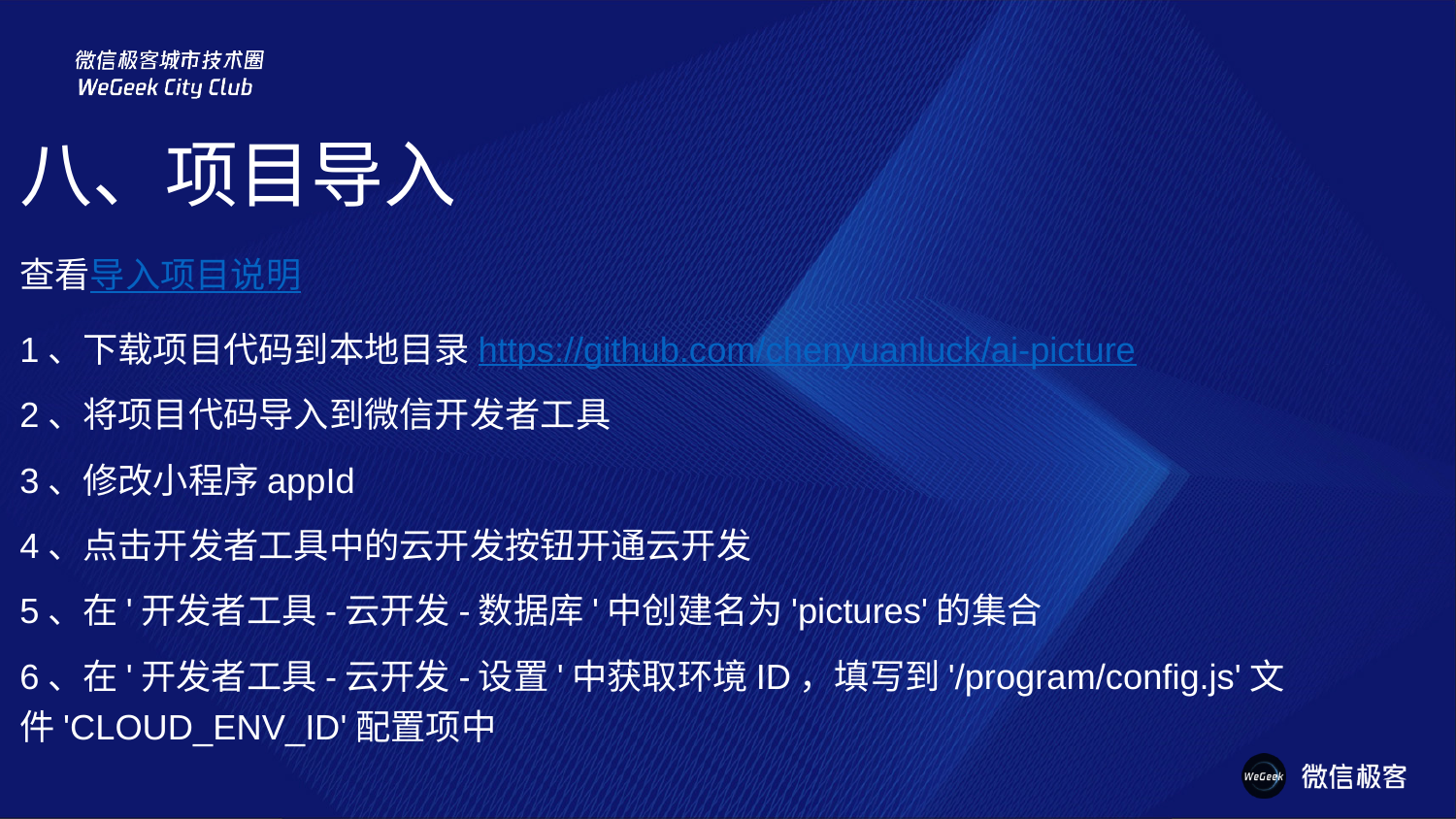

# 八、项目导入
查看导入项目说明
1、下载项目代码到本地目录https://github.com/chenyuanluck/ai-picture
2、将项目代码导入到微信开发者工具
3、修改小程序appId
4、点击开发者工具中的云开发按钮开通云开发
5、在'开发者工具-云开发-数据库'中创建名为'pictures'的集合
6、在'开发者工具-云开发-设置'中获取环境ID，填写到'/program/config.js'文件'CLOUD_ENV_ID'配置项中